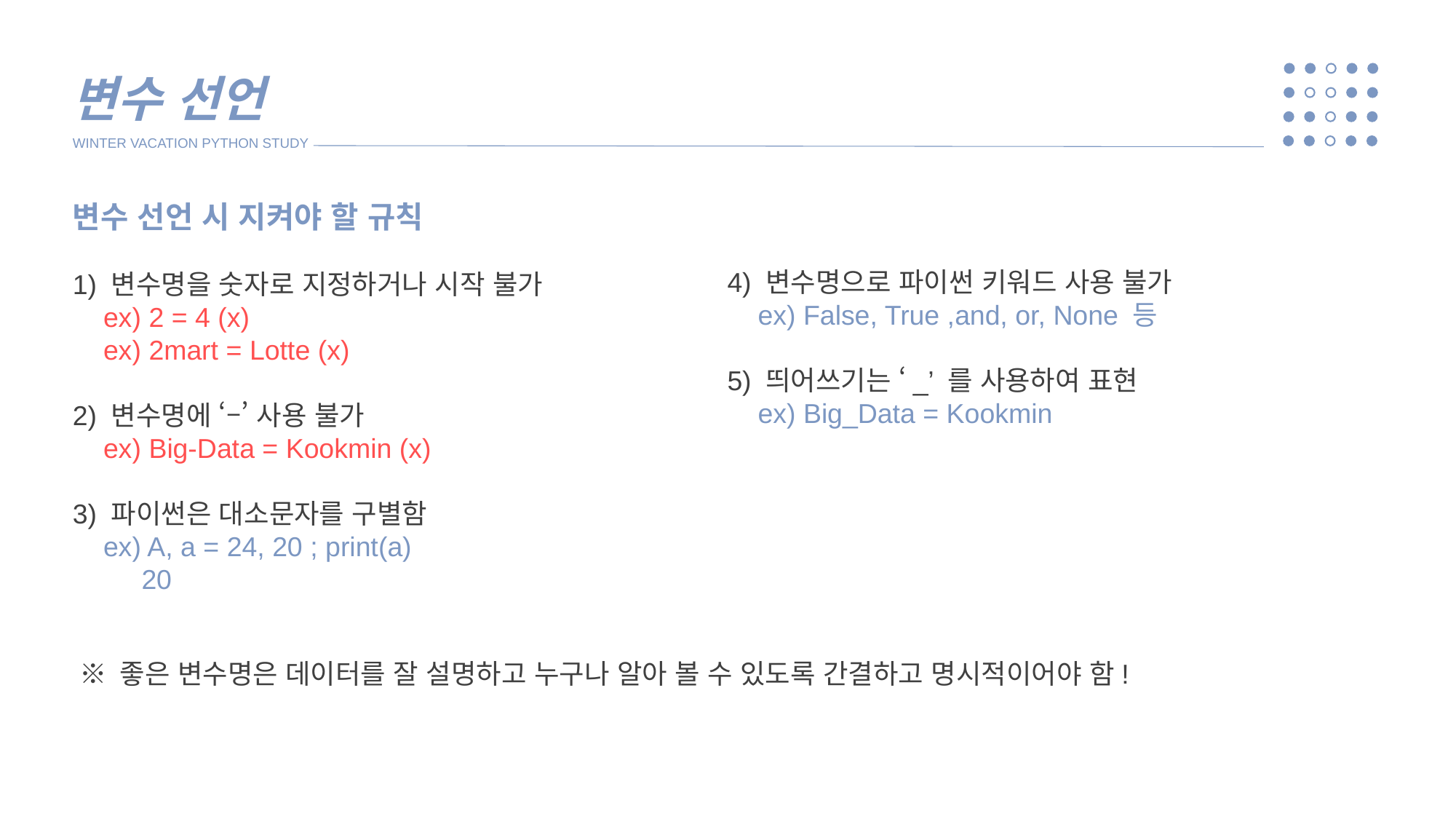

변수 선언
WINTER VACATION PYTHON STUDY

변수 선언 시 지켜야 할 규칙

1) 변수명을 숫자로 지정하거나 시작 불가
    ex) 2 = 4 (x)
    ex) 2mart = Lotte (x)

2) 변수명에 ‘–’ 사용 불가
    ex) Big-Data = Kookmin (x)

3) 파이썬은 대소문자를 구별함
    ex) A, a = 24, 20 ; print(a)
         20
4) 변수명으로 파이썬 키워드 사용 불가
    ex) False, True ,and, or, None 등

5) 띄어쓰기는 ‘_’ 를 사용하여 표현
    ex) Big_Data = Kookmin
※ 좋은 변수명은 데이터를 잘 설명하고 누구나 알아 볼 수 있도록 간결하고 명시적이어야 함!